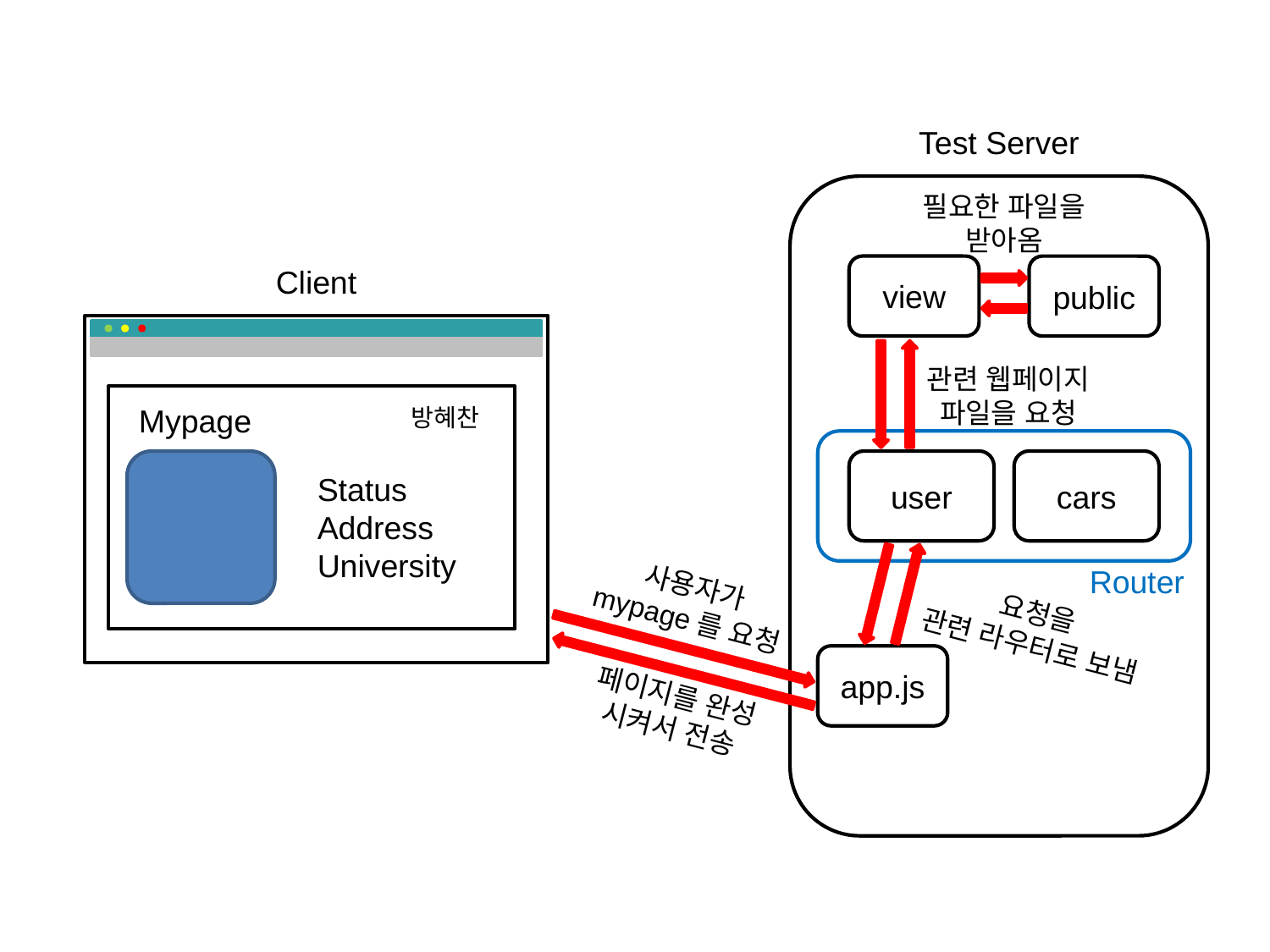

Test Server

필요한 파일을
받아옴
Client
view
public

관련 웹페이지
파일을 요청

Mypage
방혜찬

Status
Address
University

user
cars
Router
사용자가
mypage를 요청

요청을
관련 라우터로 보냄

app.js

페이지를 완성
시켜서 전송